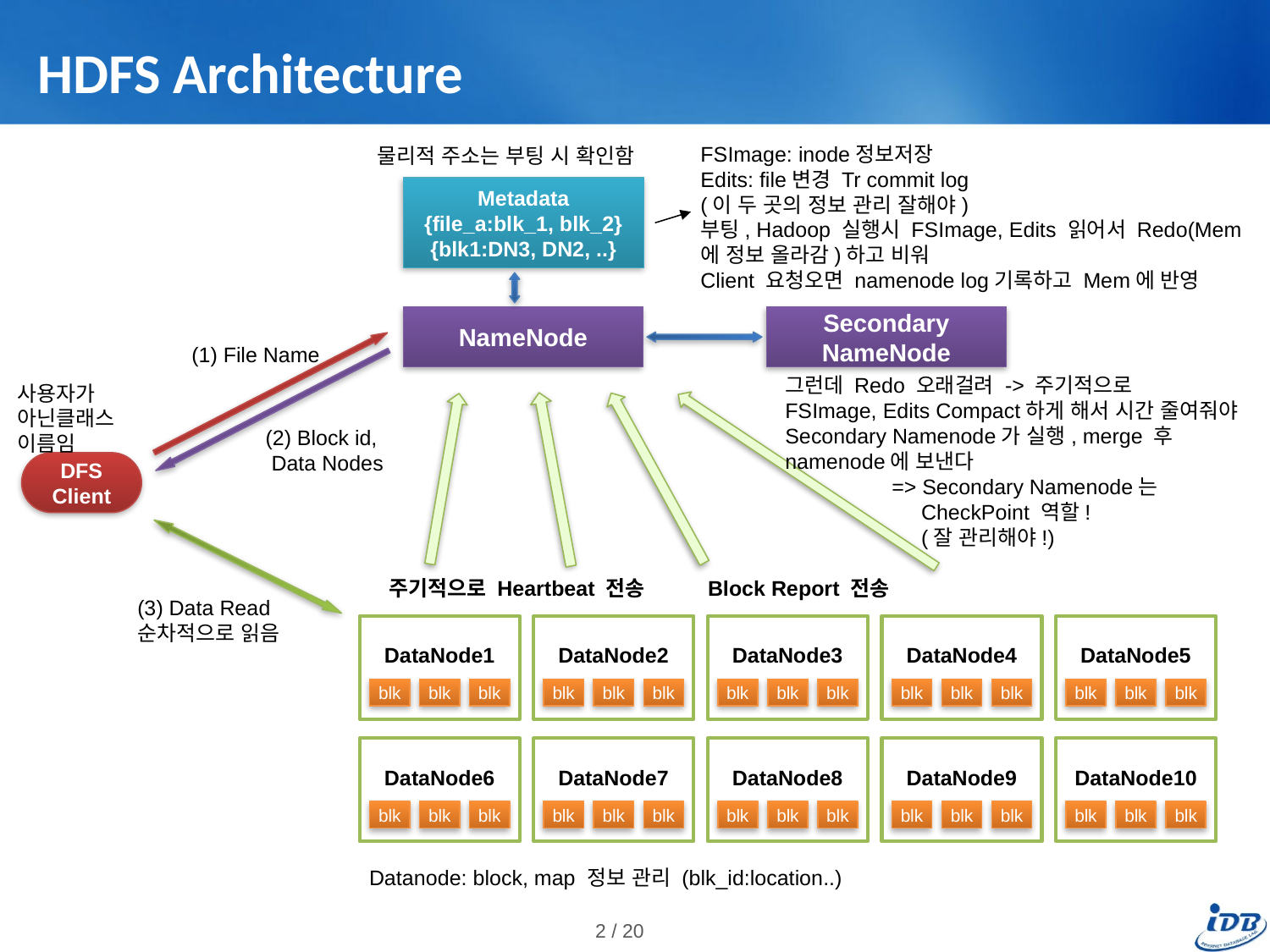

# HDFS Architecture
물리적 주소는 부팅 시 확인함
FSImage: inode정보저장
Edits: file변경 Tr commit log
(이 두 곳의 정보 관리 잘해야)
부팅, Hadoop 실행시 FSImage, Edits 읽어서 Redo(Mem에 정보 올라감)하고 비워
Client 요청오면 namenode log기록하고 Mem에 반영
Metadata
{file_a:blk_1, blk_2}
{blk1:DN3, DN2, ..}

NameNode
Secondary
NameNode
(1) File Name
그런데 Redo 오래걸려 -> 주기적으로
FSImage, Edits Compact하게 해서 시간 줄여줘야
Secondary Namenode가 실행, merge 후
namenode에 보낸다
                  => Secondary Namenode는
                       CheckPoint 역할!
                       (잘 관리해야!)
사용자가 아닌클래스 이름임

(2) Block id,
 Data Nodes
DFS Client

주기적으로 Heartbeat 전송
Block Report 전송
(3) Data Read
순차적으로 읽음
DataNode1

blk
blk
blk
DataNode2

blk
blk
blk
DataNode3

blk
blk
blk
DataNode4

blk
blk
blk
DataNode5

blk
blk
blk
DataNode6

blk
blk
blk
DataNode7

blk
blk
blk
DataNode8

blk
blk
blk
DataNode9

blk
blk
blk
DataNode10

blk
blk
blk
Datanode: block, map 정보 관리 (blk_id:location..)